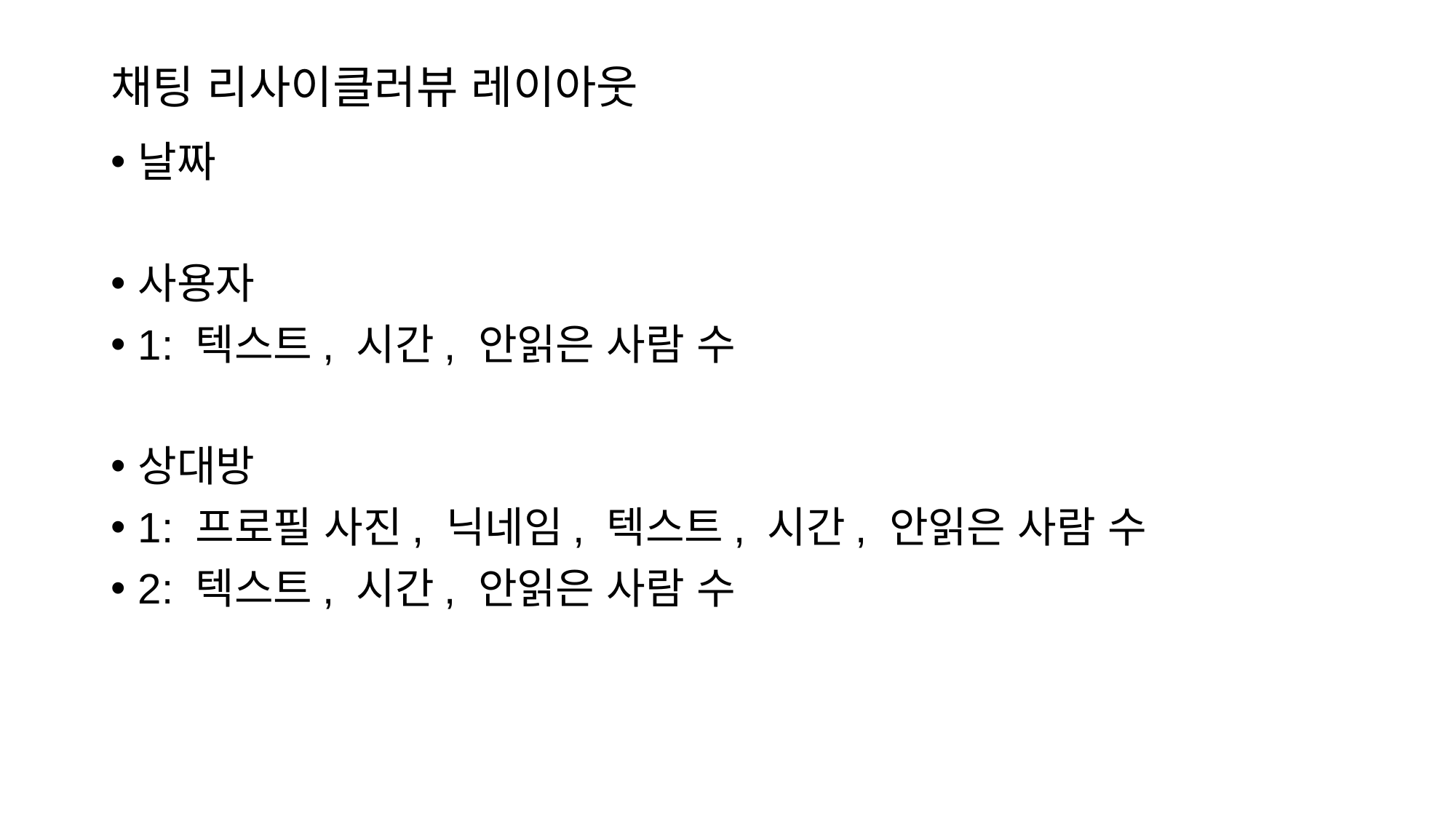

# 채팅 리사이클러뷰 레이아웃
날짜

사용자
1: 텍스트, 시간, 안읽은 사람 수

상대방
1: 프로필 사진, 닉네임, 텍스트, 시간, 안읽은 사람 수
2: 텍스트, 시간, 안읽은 사람 수